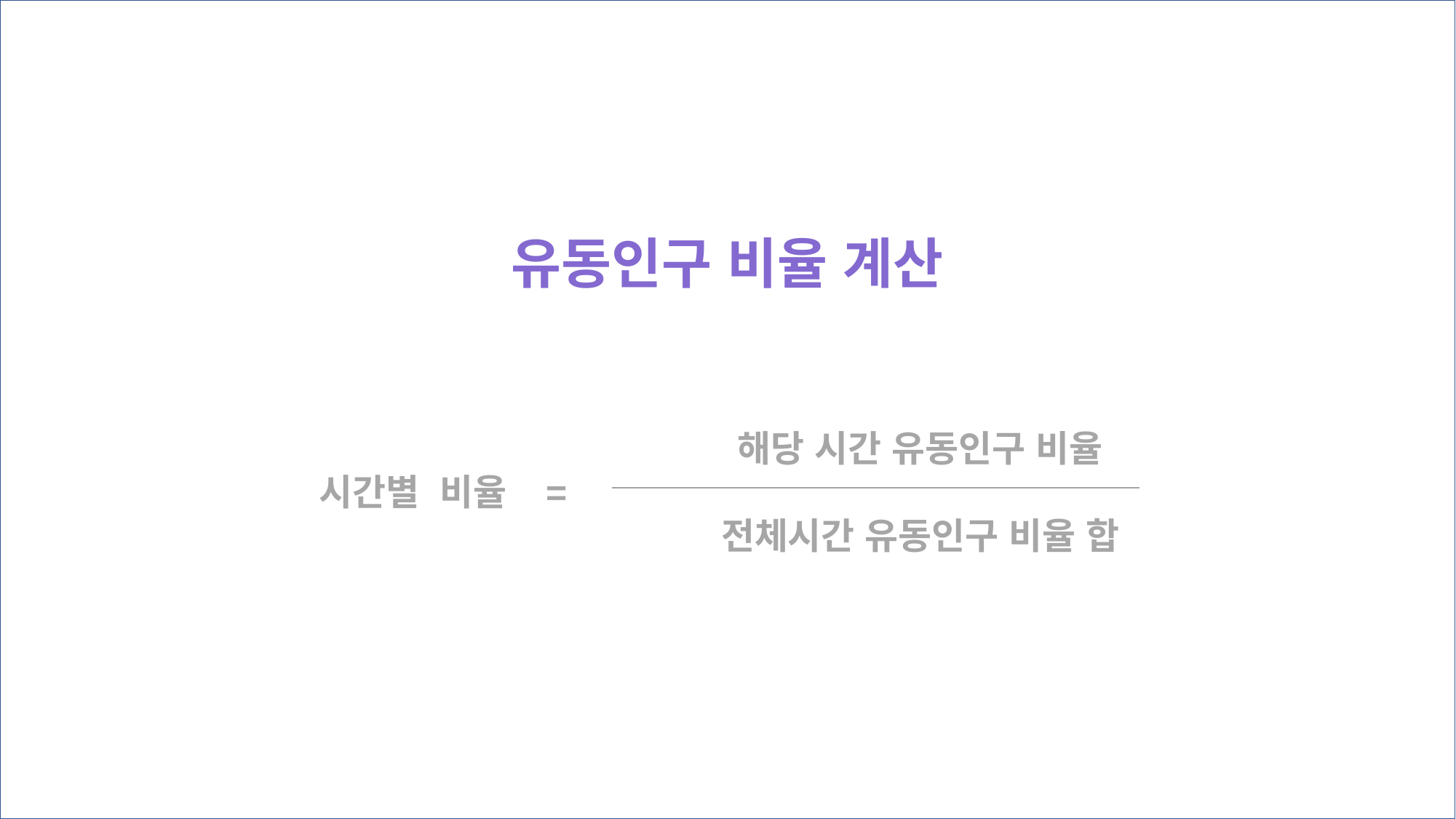

유동인구 비율 계산

                                     해당 시간 유동인구 비율
  시간별  비율   =
                                     전체시간 유동인구 비율 합